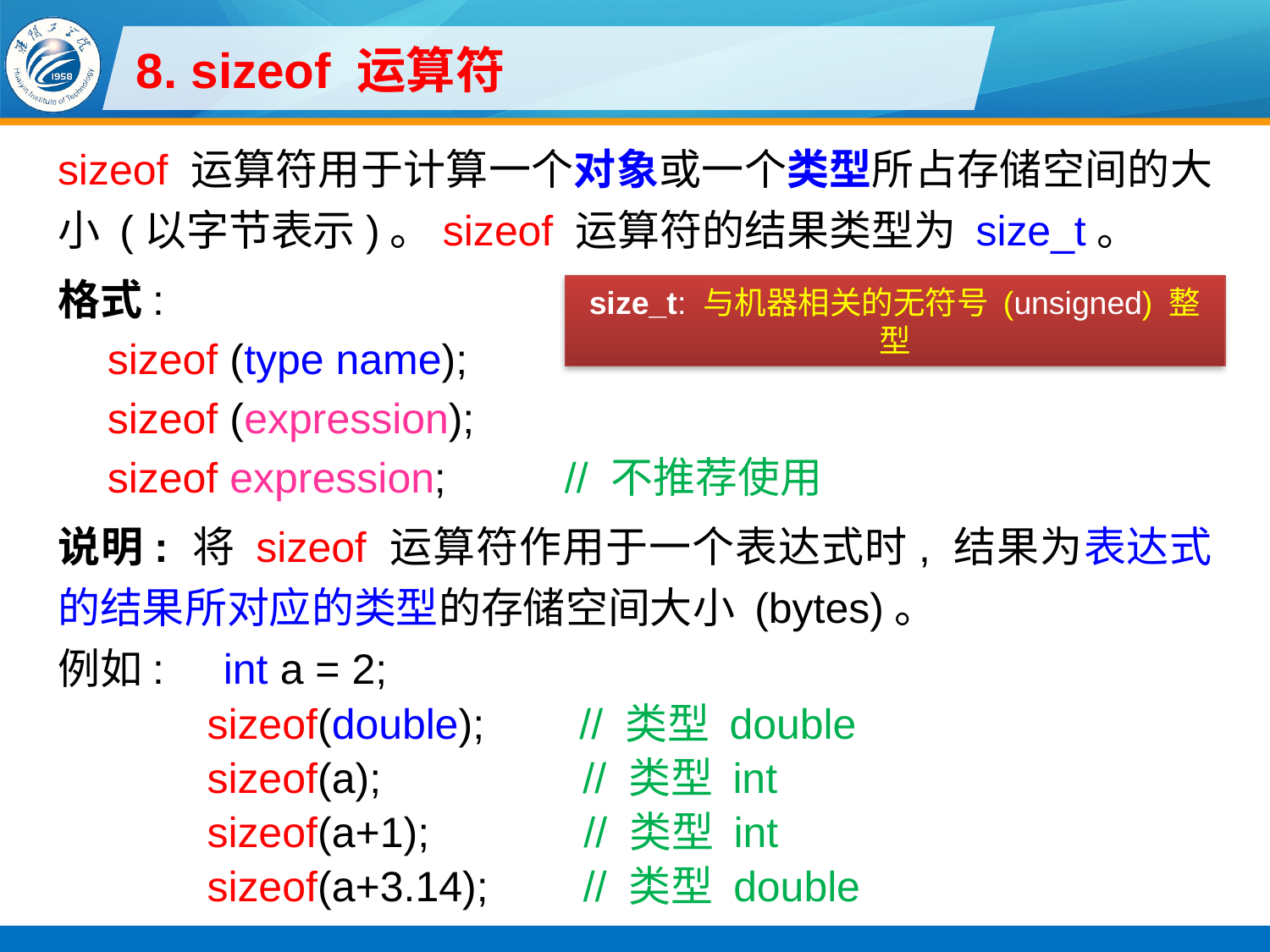

# 8. sizeof 运算符
sizeof 运算符用于计算一个对象或一个类型所占存储空间的大小 (以字节表示)。sizeof 运算符的结果类型为 size_t。
格式:
sizeof (type name);
sizeof (expression);
sizeof expression;          // 不推荐使用
说明: 将 sizeof 运算符作用于一个表达式时, 结果为表达式的结果所对应的类型的存储空间大小 (bytes)。
例如:     int a = 2;
sizeof(double);        // 类型 double
sizeof(a);                 // 类型 int
sizeof(a+1);             // 类型 int
sizeof(a+3.14);        // 类型 double
size_t: 与机器相关的无符号 (unsigned) 整型